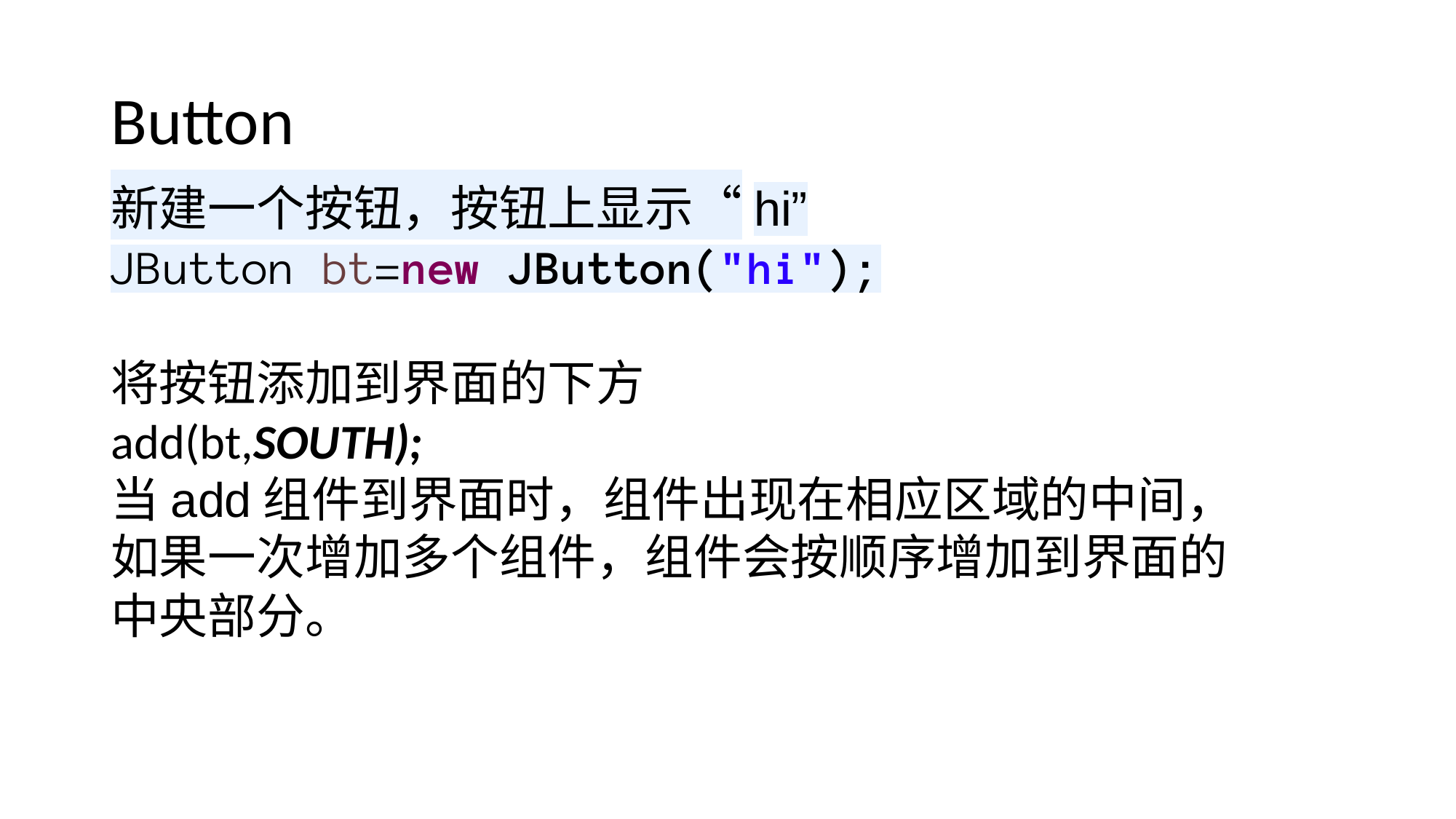

# Button
新建一个按钮，按钮上显示“hi”
JButton bt=new JButton("hi");

将按钮添加到界面的下方
add(bt,SOUTH);
当add组件到界面时，组件出现在相应区域的中间，如果一次增加多个组件，组件会按顺序增加到界面的中央部分。